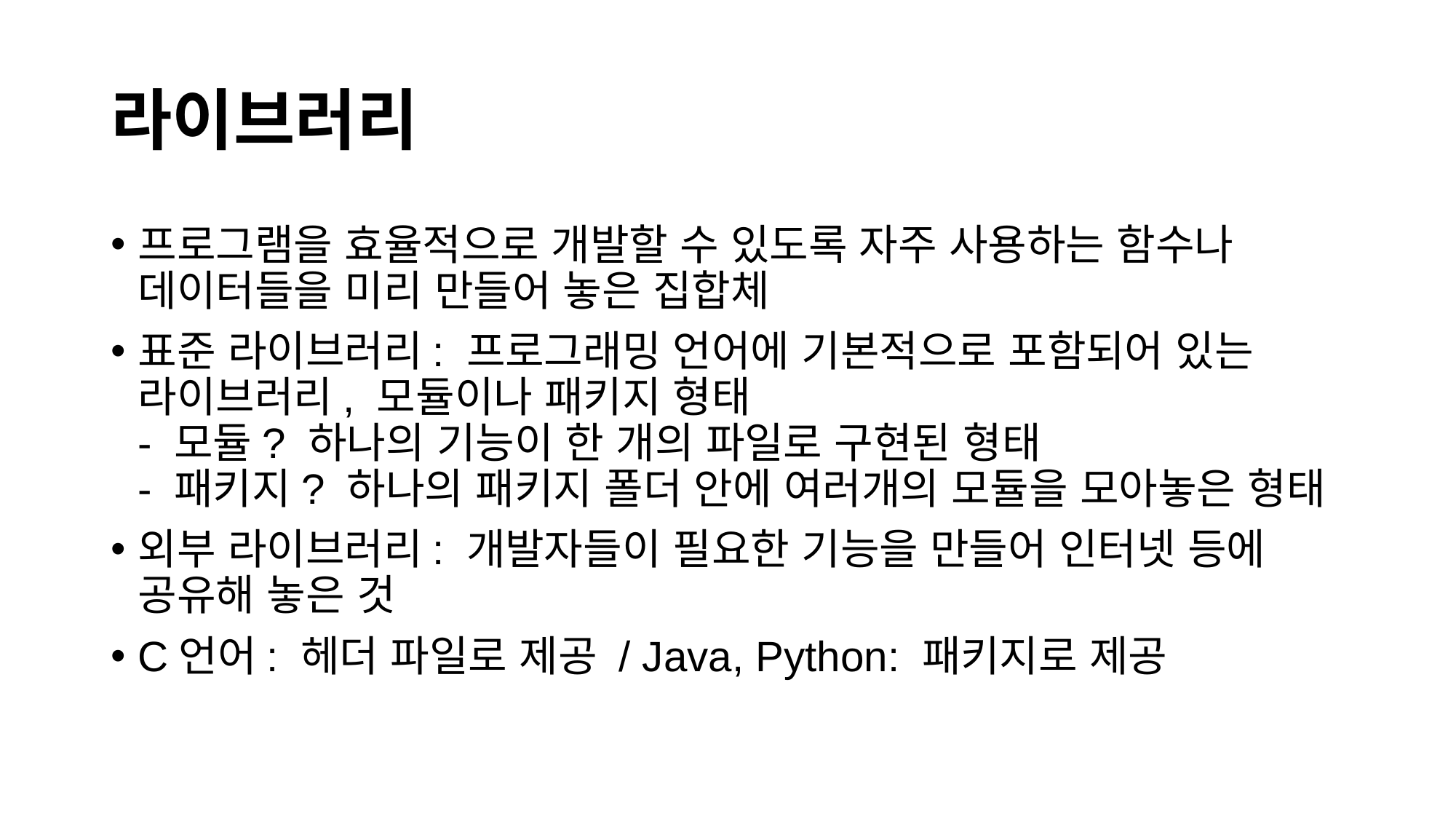

# 라이브러리
프로그램을 효율적으로 개발할 수 있도록 자주 사용하는 함수나 데이터들을 미리 만들어 놓은 집합체
표준 라이브러리: 프로그래밍 언어에 기본적으로 포함되어 있는 라이브러리, 모듈이나 패키지 형태
- 모듈? 하나의 기능이 한 개의 파일로 구현된 형태
- 패키지? 하나의 패키지 폴더 안에 여러개의 모듈을 모아놓은 형태
외부 라이브러리: 개발자들이 필요한 기능을 만들어 인터넷 등에 공유해 놓은 것
C언어: 헤더 파일로 제공 / Java, Python: 패키지로 제공